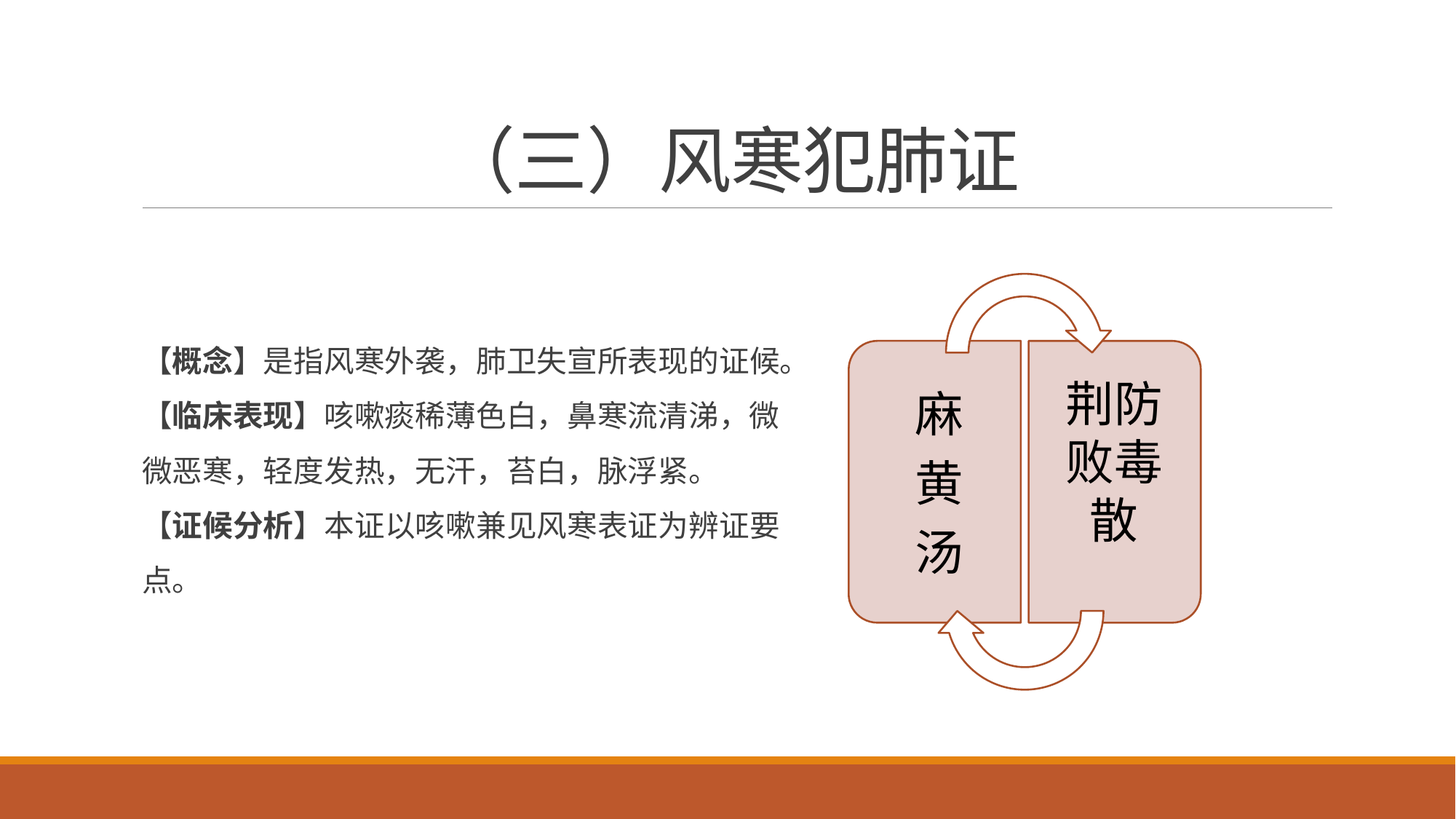

# （三）风寒犯肺证
【概念】是指风寒外袭，肺卫失宣所表现的证候。
【临床表现】咳嗽痰稀薄色白，鼻寒流清涕，微微恶寒，轻度发热，无汗，苔白，脉浮紧。
【证候分析】本证以咳嗽兼见风寒表证为辨证要点。
麻
黄
汤
荆防败毒散